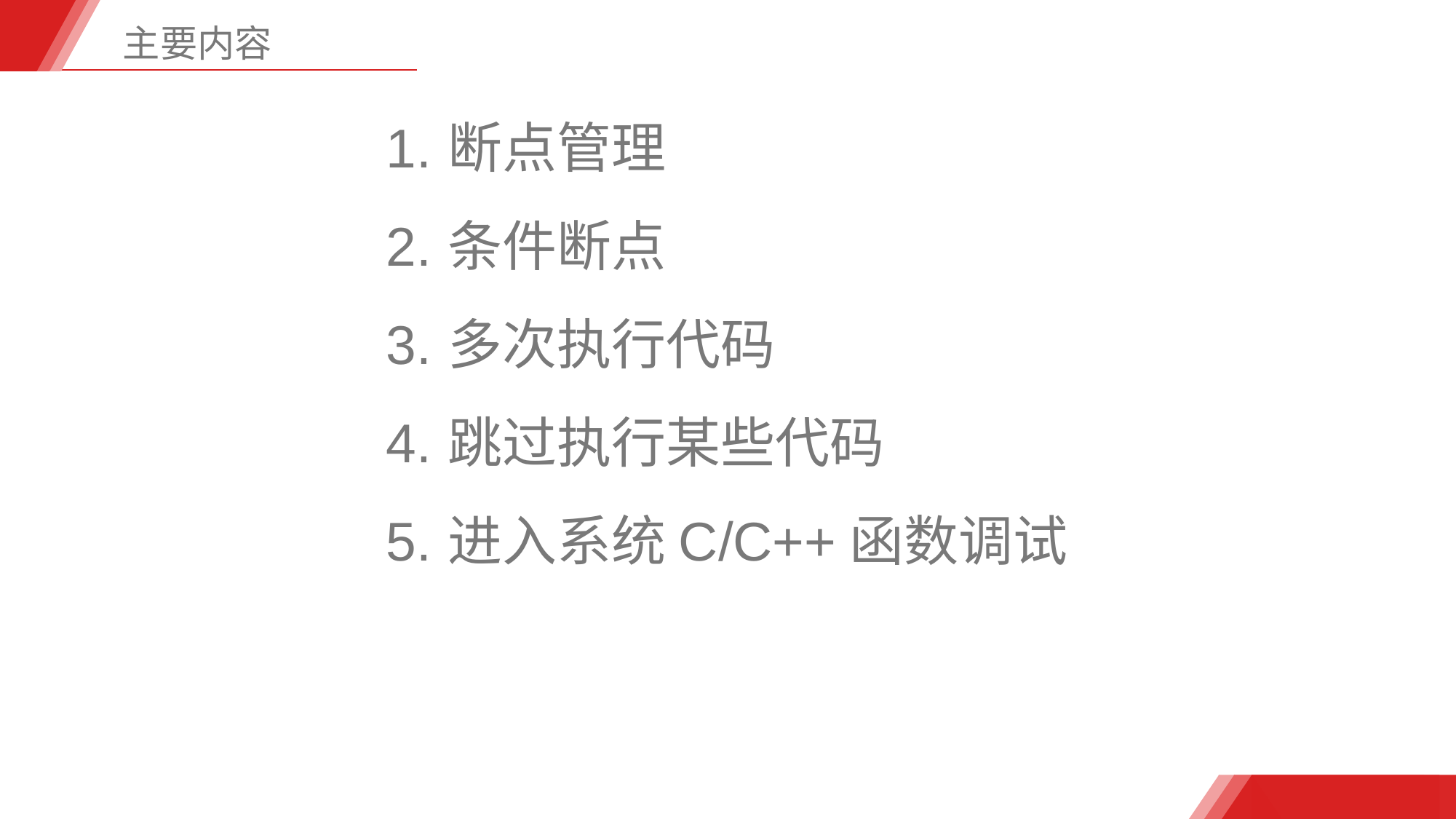

主要内容
断点管理
条件断点
多次执行代码
跳过执行某些代码
进入系统C/C++函数调试